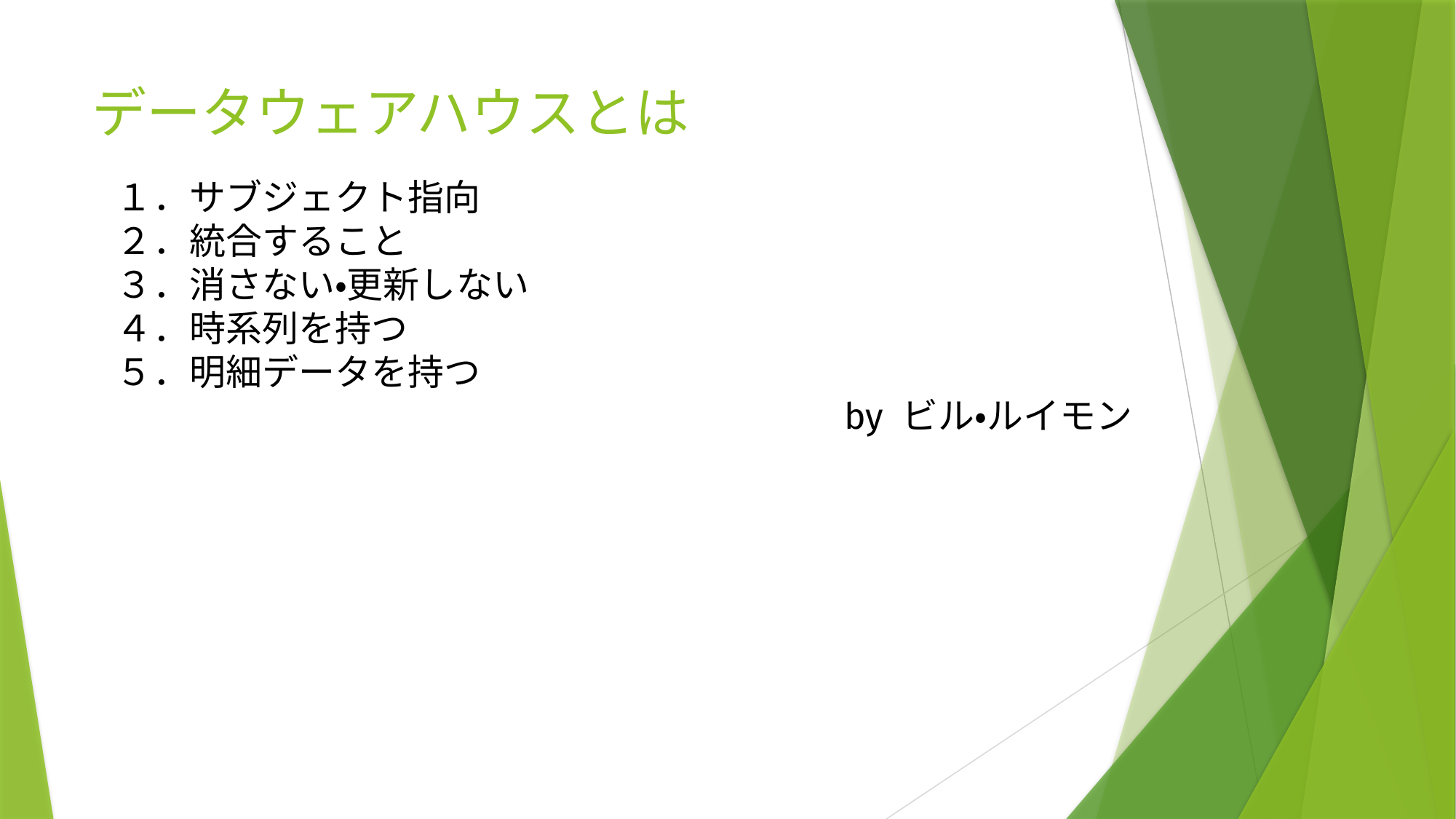

# データウェアハウスとは
１．サブジェクト指向
２．統合すること
３．消さない・更新しない
４．時系列を持つ
５．明細データを持つ
by ビル・ルイモン